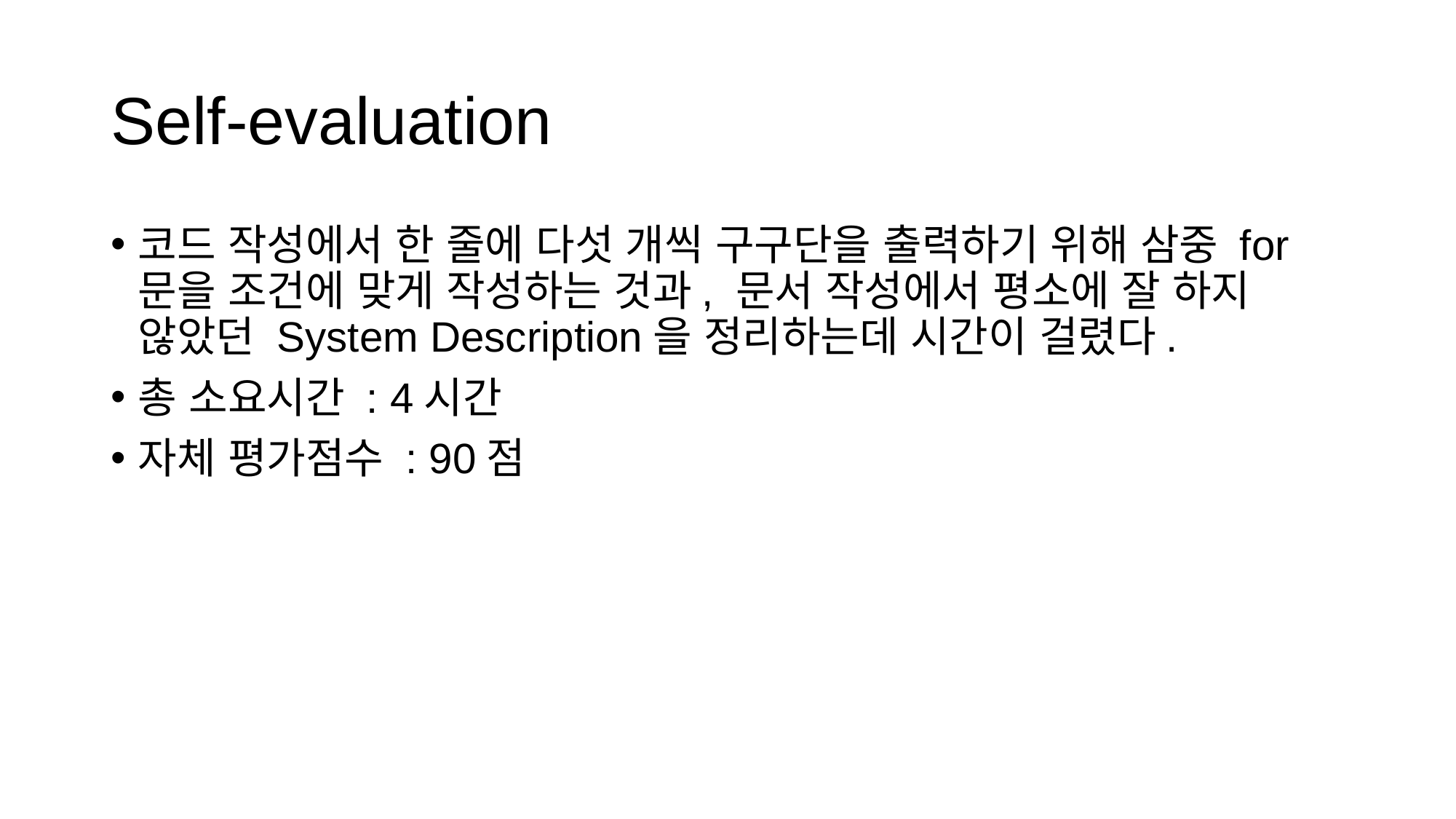

# Self-evaluation
코드 작성에서 한 줄에 다섯 개씩 구구단을 출력하기 위해 삼중 for문을 조건에 맞게 작성하는 것과, 문서 작성에서 평소에 잘 하지 않았던 System Description을 정리하는데 시간이 걸렸다.
총 소요시간 : 4시간
자체 평가점수 : 90점